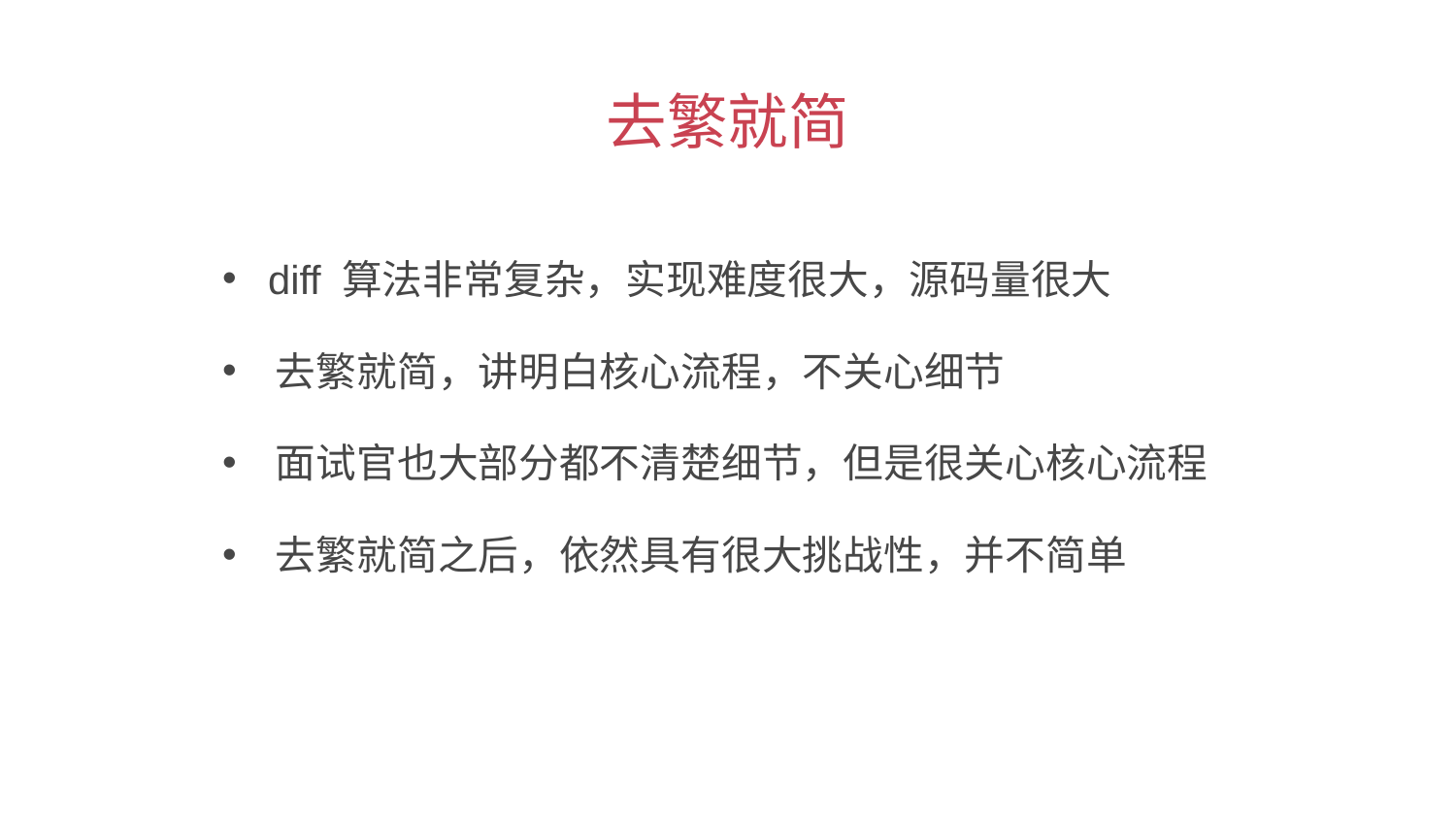

去繁就简
 diff 算法非常复杂，实现难度很大，源码量很大
 去繁就简，讲明白核心流程，不关心细节
 面试官也大部分都不清楚细节，但是很关心核心流程
 去繁就简之后，依然具有很大挑战性，并不简单